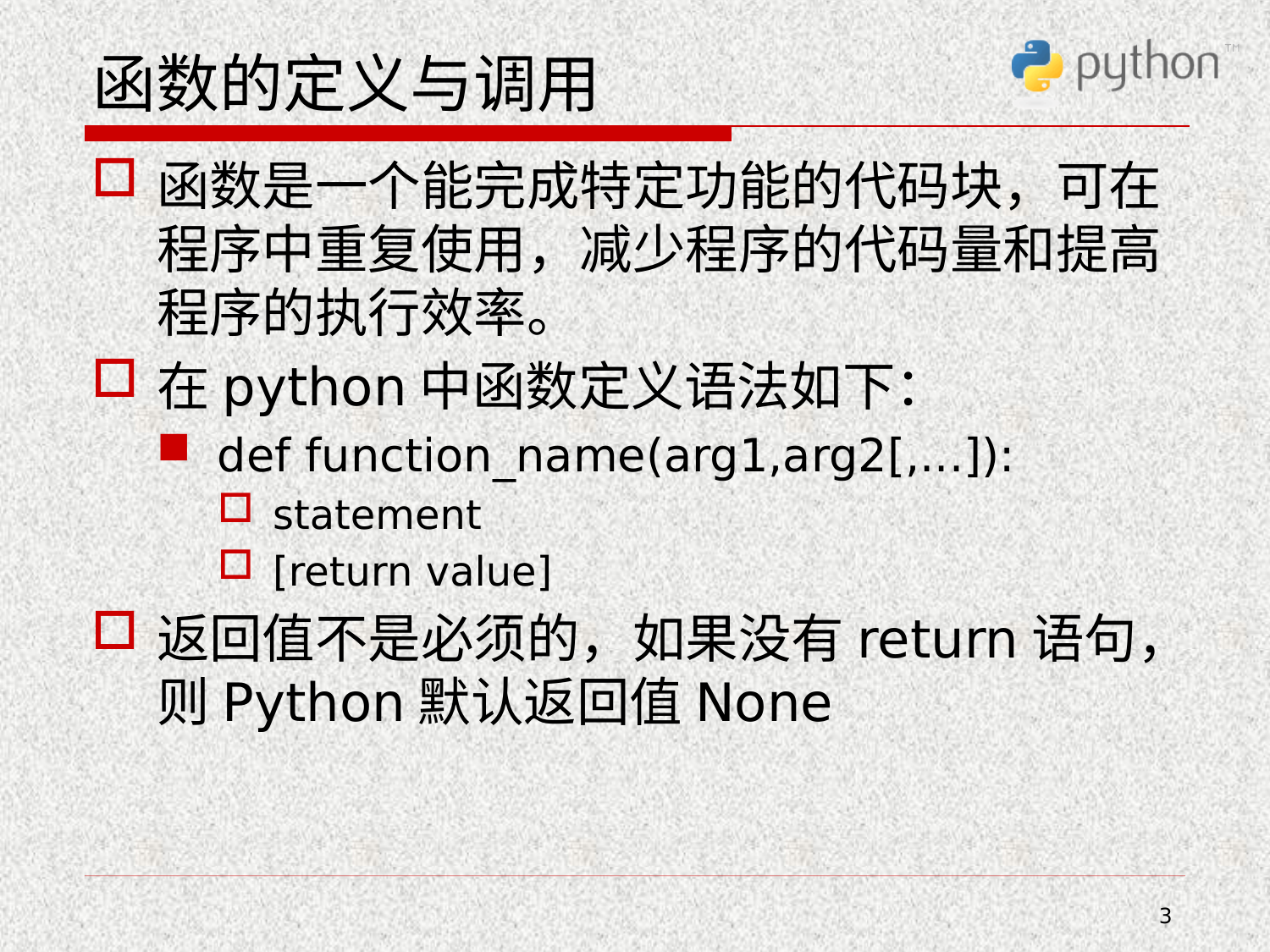

# 函数的定义与调用
函数是一个能完成特定功能的代码块，可在程序中重复使用，减少程序的代码量和提高程序的执行效率。
在python中函数定义语法如下：
def function_name(arg1,arg2[,...]):
statement
[return value]
返回值不是必须的，如果没有return语句，则Python默认返回值None
3